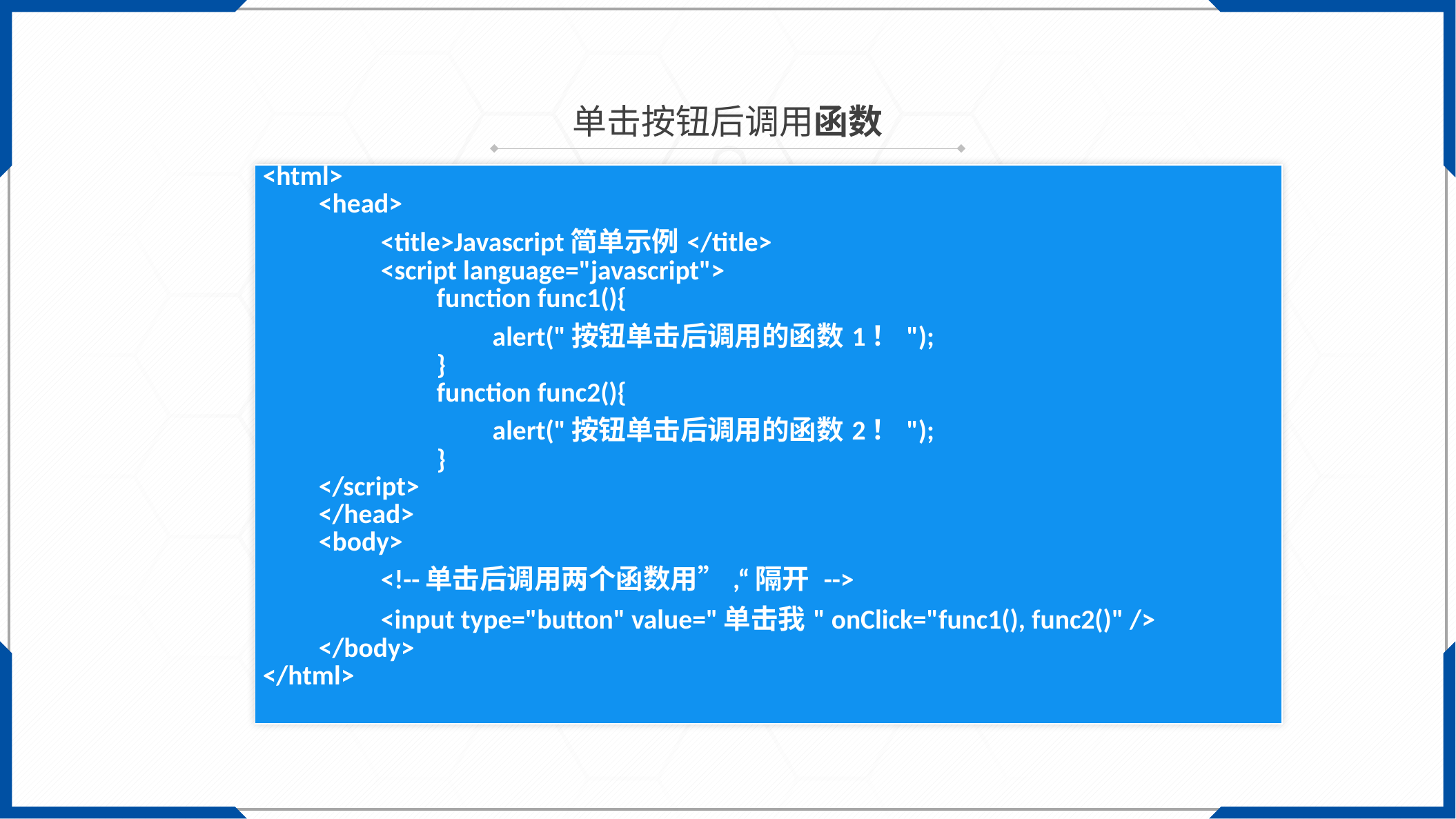

单击按钮后调用函数
| <html>            <head>                      <title>Javascript简单示例</title>                      <script language="javascript">                               function func1(){                                        alert("按钮单击后调用的函数1！");                               }                               function func2(){                                        alert("按钮单击后调用的函数2！");                               }            </script>            </head>            <body>                      <!--单击后调用两个函数用”,“隔开 -->                      <input type="button" value="单击我" onClick="func1(), func2()" />            </body>   </html> |
| --- |